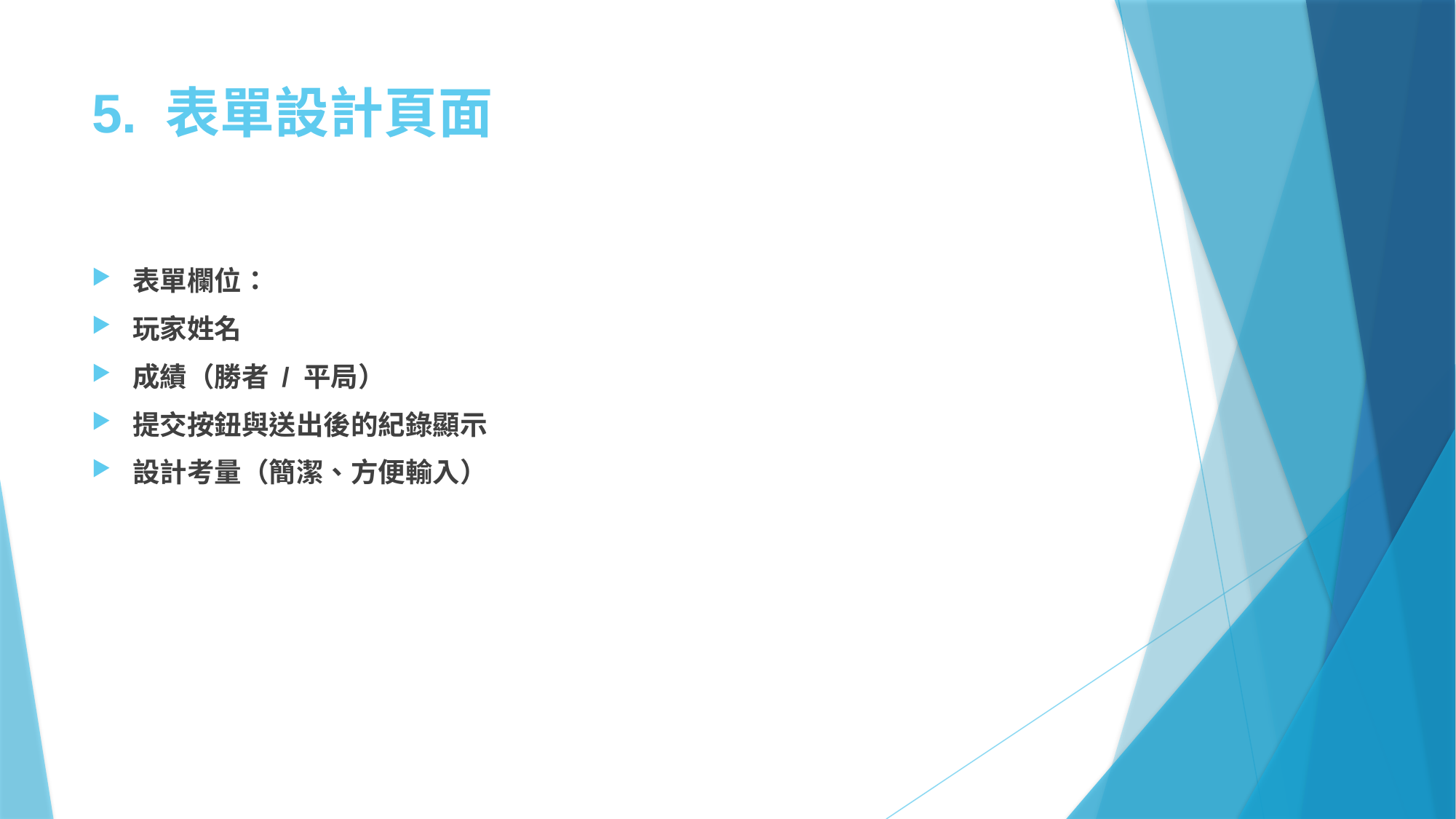

# 5. 表單設計頁面
表單欄位：
玩家姓名
成績（勝者 / 平局）
提交按鈕與送出後的紀錄顯示
設計考量（簡潔、方便輸入）